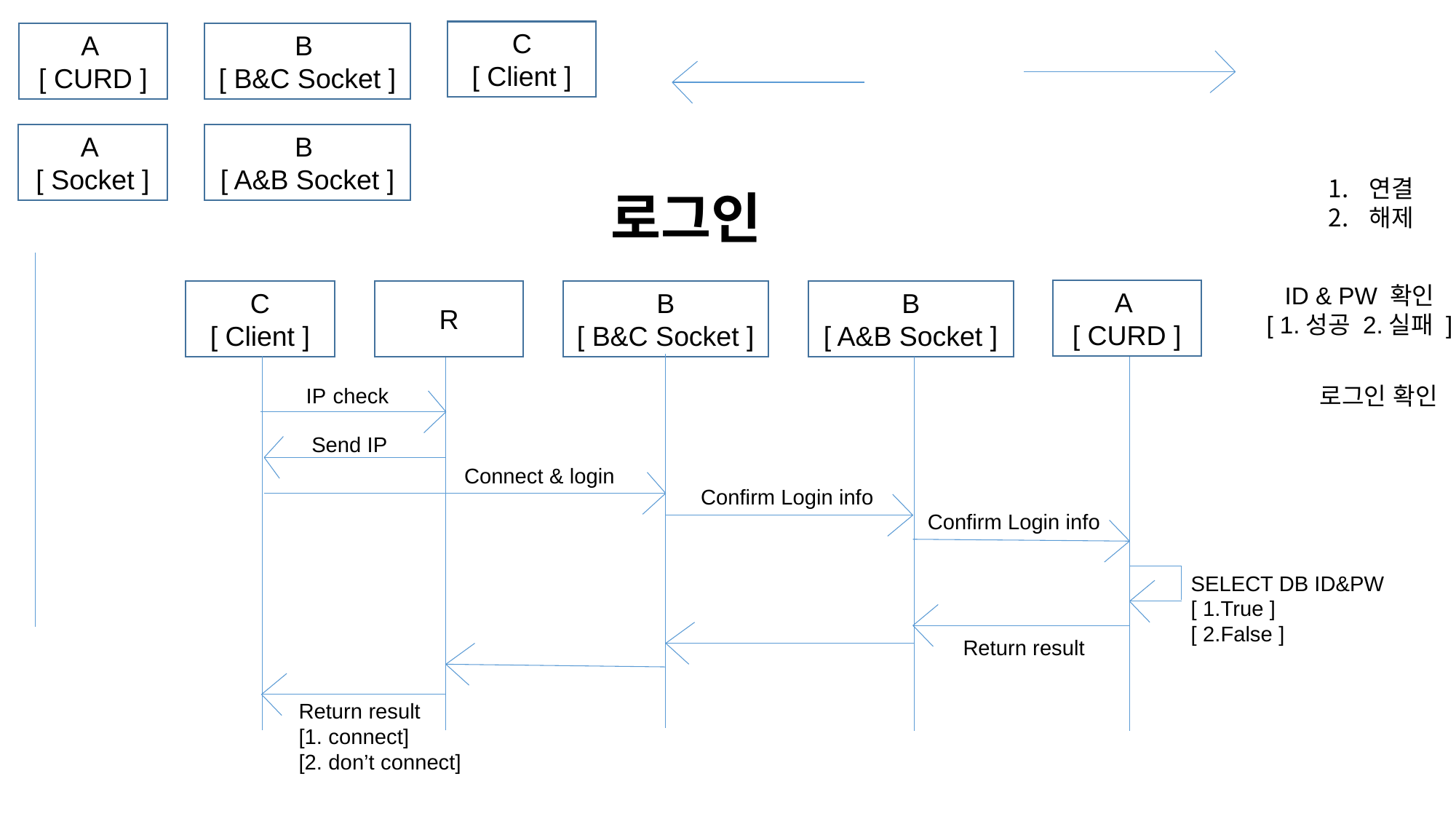

C
[ Client ]
A
[ CURD ]
B
[ B&C Socket ]
A
[ Socket ]
B
[ A&B Socket ]
연결
해제
로그인
ID & PW 확인
[ 1.성공 2.실패 ]
A
[ CURD ]
R
B
[ A&B Socket ]
C
[ Client ]
B
[ B&C Socket ]
IP check
Send IP
Connect & login
Confirm Login info
Confirm Login info
SELECT DB ID&PW
[ 1.True ]
[ 2.False ]
Return result
Return result
[1. connect]
[2. don’t connect]
로그인 확인